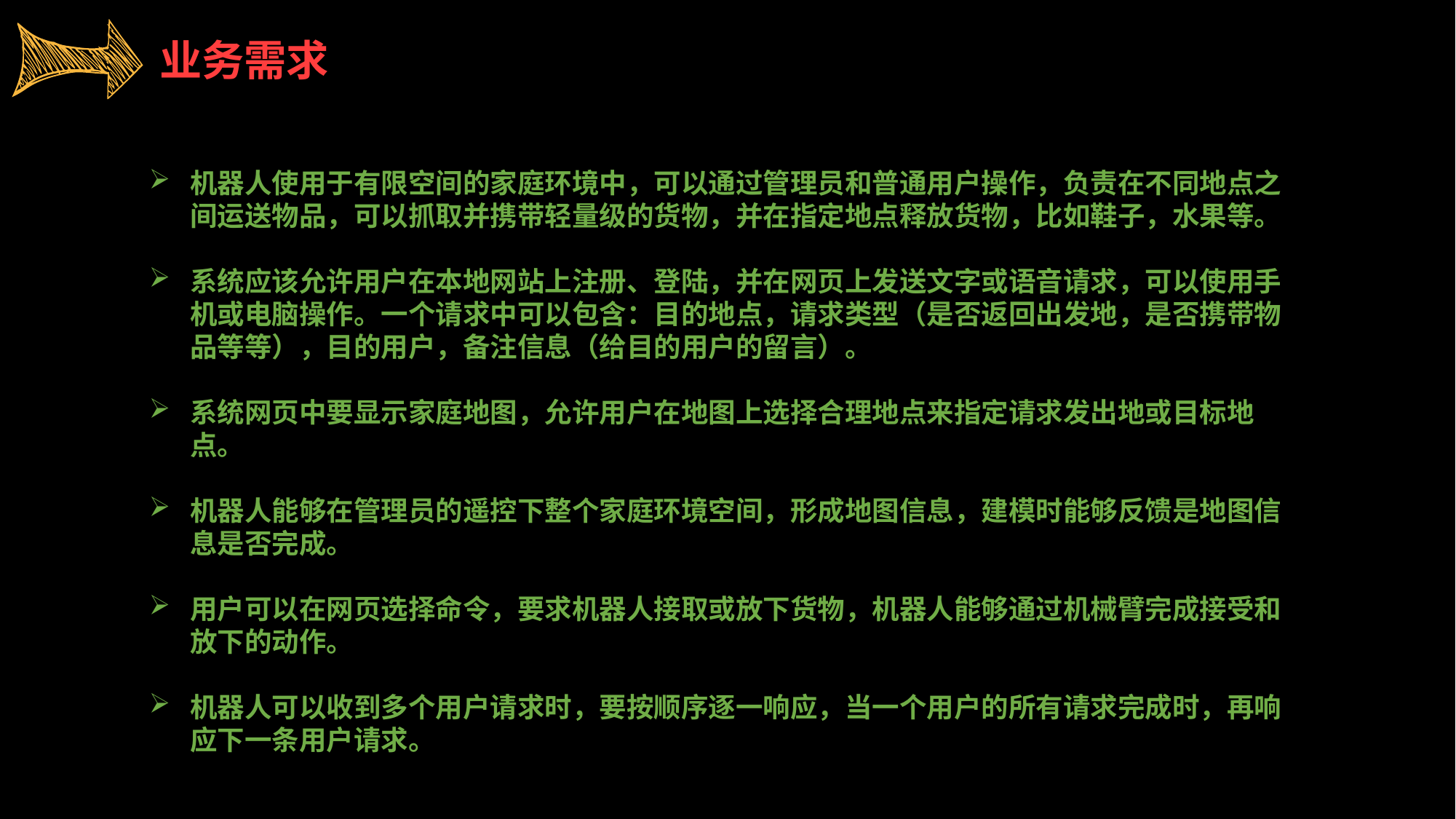

业务需求
机器人使用于有限空间的家庭环境中，可以通过管理员和普通用户操作，负责在不同地点之间运送物品，可以抓取并携带轻量级的货物，并在指定地点释放货物，比如鞋子，水果等。

系统应该允许用户在本地网站上注册、登陆，并在网页上发送文字或语音请求，可以使用手机或电脑操作。一个请求中可以包含：目的地点，请求类型（是否返回出发地，是否携带物品等等），目的用户，备注信息（给目的用户的留言）。

系统网页中要显示家庭地图，允许用户在地图上选择合理地点来指定请求发出地或目标地点。

机器人能够在管理员的遥控下整个家庭环境空间，形成地图信息，建模时能够反馈是地图信息是否完成。

用户可以在网页选择命令，要求机器人接取或放下货物，机器人能够通过机械臂完成接受和放下的动作。

机器人可以收到多个用户请求时，要按顺序逐一响应，当一个用户的所有请求完成时，再响应下一条用户请求。